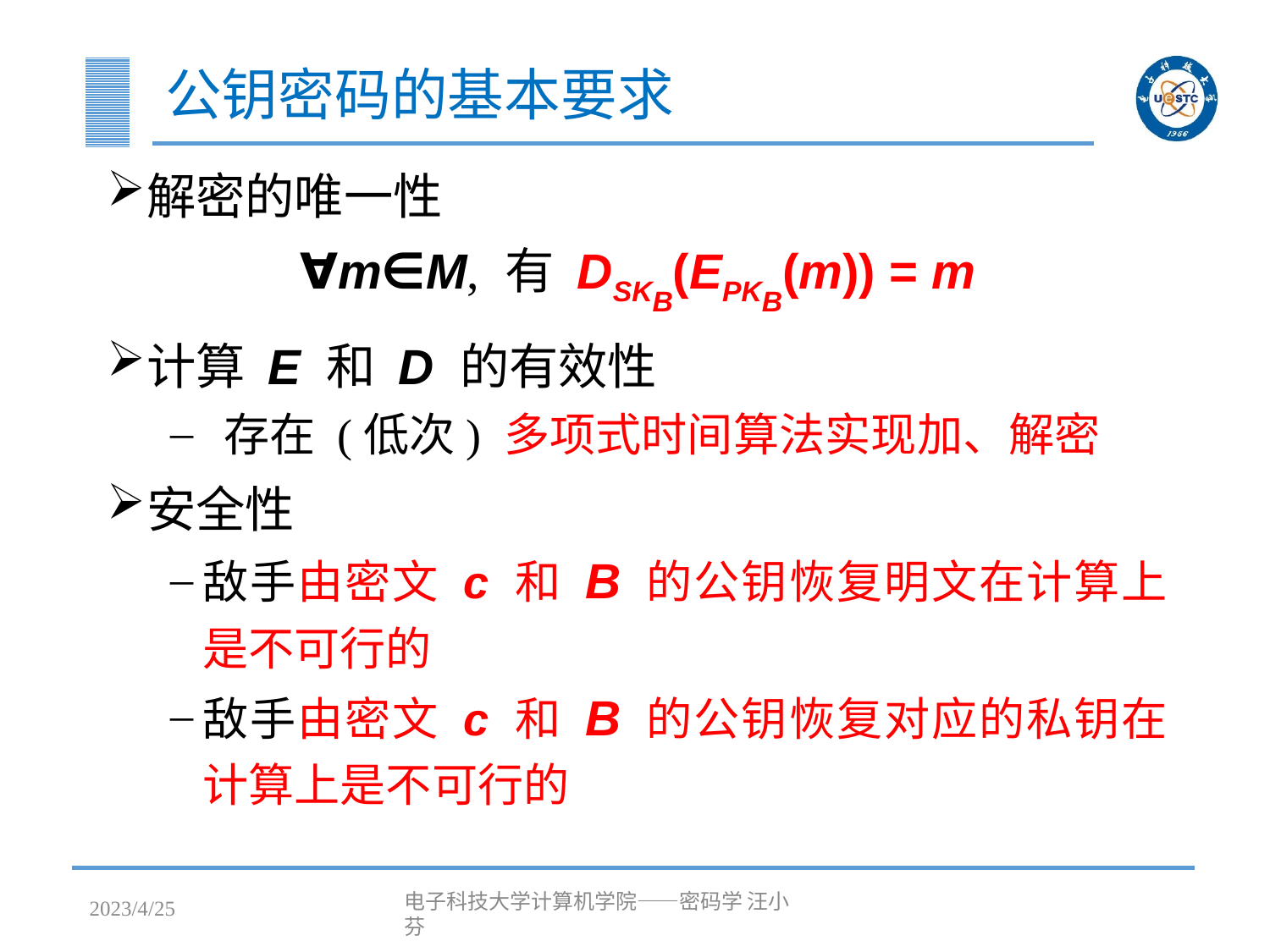

# 公钥密码的基本要求
解密的唯一性
∀m∈M, 有 DSKB(EPKB(m)) = m
计算 E 和 D 的有效性
 存在 (低次) 多项式时间算法实现加、解密
安全性
敌手由密文 c 和 B 的公钥恢复明文在计算上是不可行的
敌手由密文 c 和 B 的公钥恢复对应的私钥在计算上是不可行的

2023/4/25
电子科技大学计算机学院——密码学 汪小芬